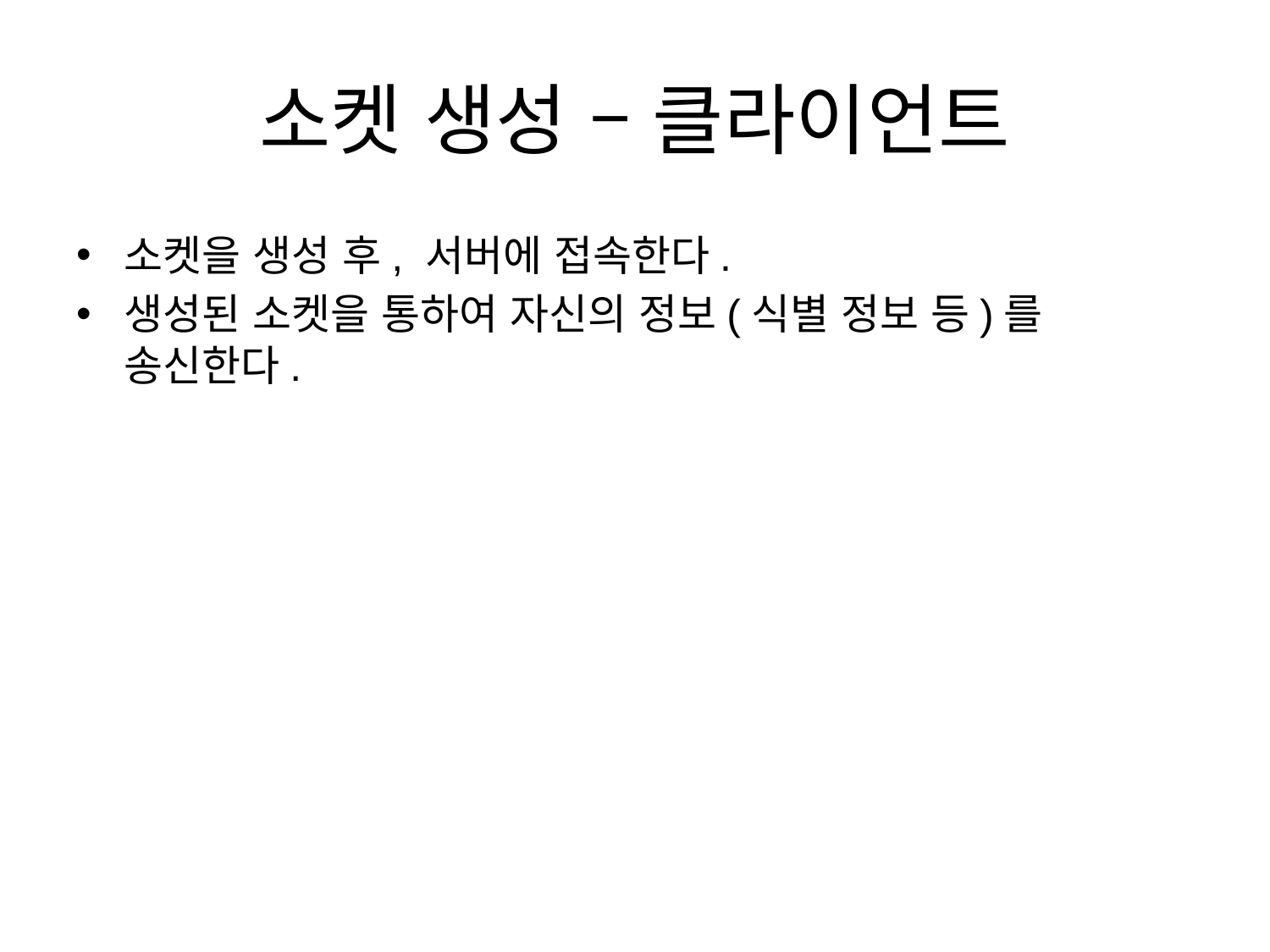

# 소켓 생성 – 클라이언트
소켓을 생성 후, 서버에 접속한다.
생성된 소켓을 통하여 자신의 정보(식별 정보 등)를 송신한다.